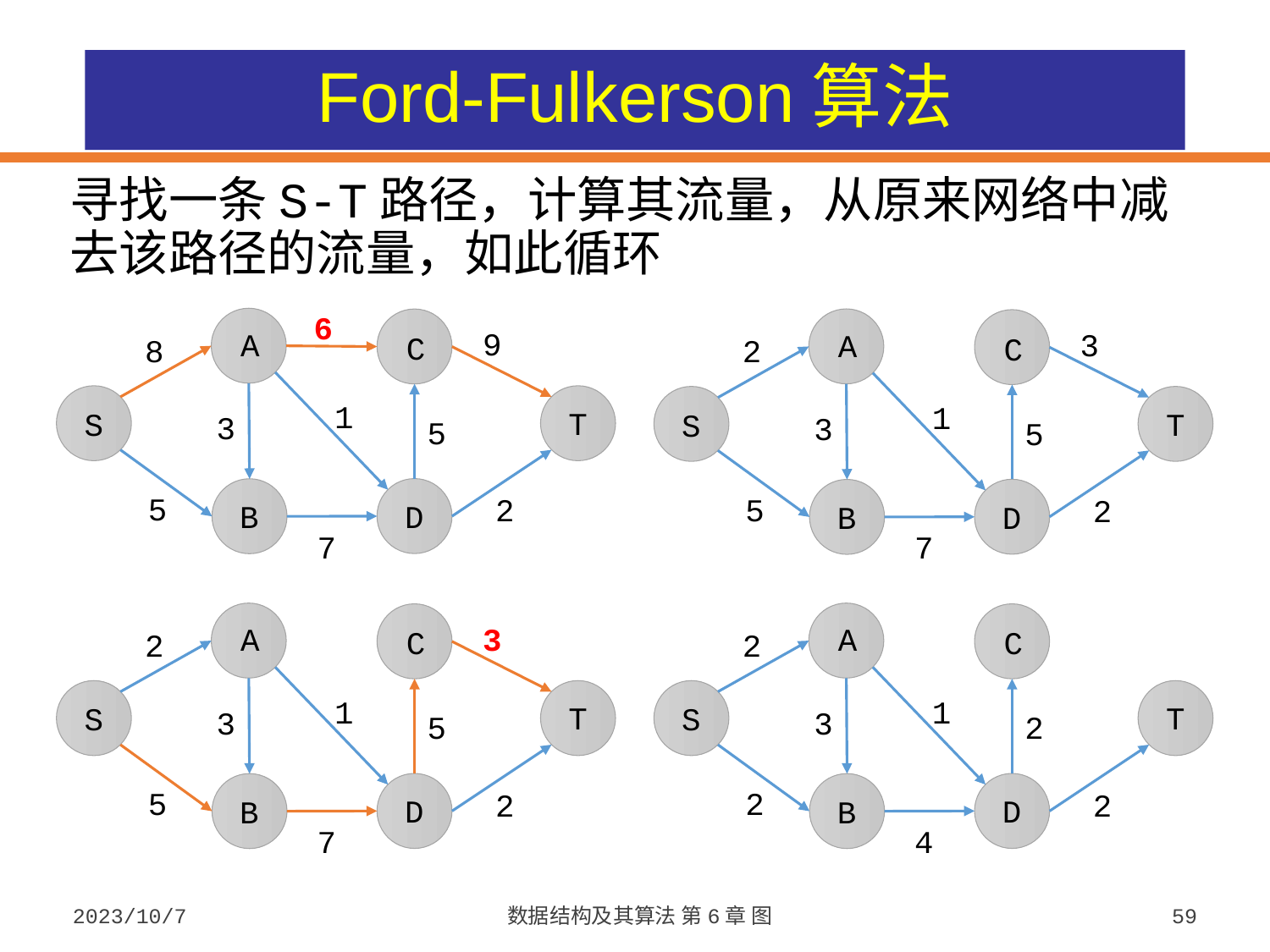

# Ford-Fulkerson算法
寻找一条S-T路径，计算其流量，从原来网络中减去该路径的流量，如此循环
6

9
A
C
8

1
T
S
3
5

5
2
D
B
7

3
A
C
2

1
T
S
3
5

5
2
D
B
7

3
A
C
2

1
T
S
3
5

5
2
D
B
7

A
C
2

1
T
S
3
2

2
2
D
B
4
2023/10/7
数据结构及其算法 第6章 图
59